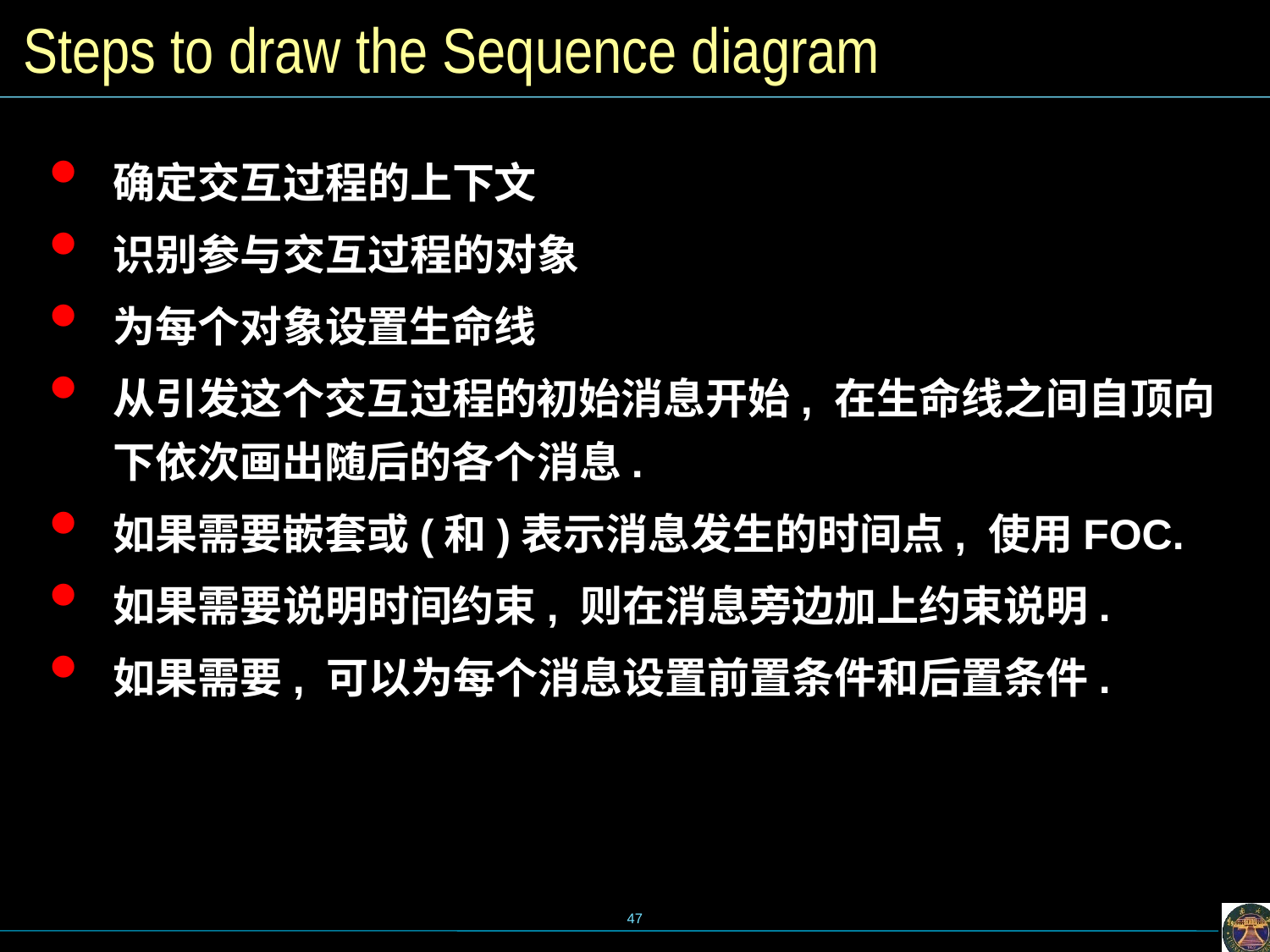

# Steps to draw the Sequence diagram
确定交互过程的上下文
识别参与交互过程的对象
为每个对象设置生命线
从引发这个交互过程的初始消息开始, 在生命线之间自顶向下依次画出随后的各个消息.
如果需要嵌套或(和)表示消息发生的时间点, 使用FOC.
如果需要说明时间约束, 则在消息旁边加上约束说明.
如果需要, 可以为每个消息设置前置条件和后置条件.